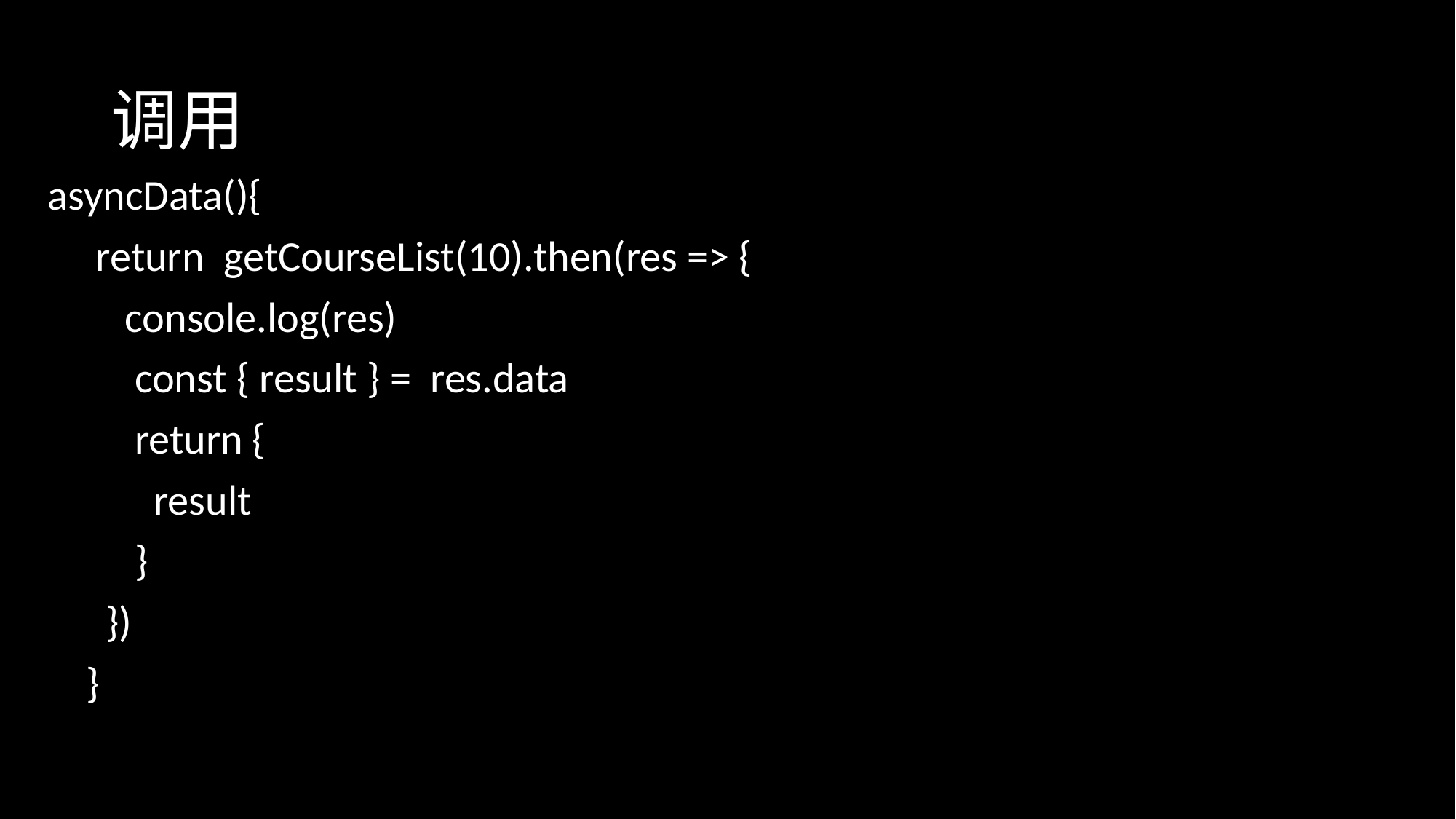

# 调用
asyncData(){
     return  getCourseList(10).then(res => {
        console.log(res)
         const { result } =  res.data
         return {
           result
         }
      })
    }